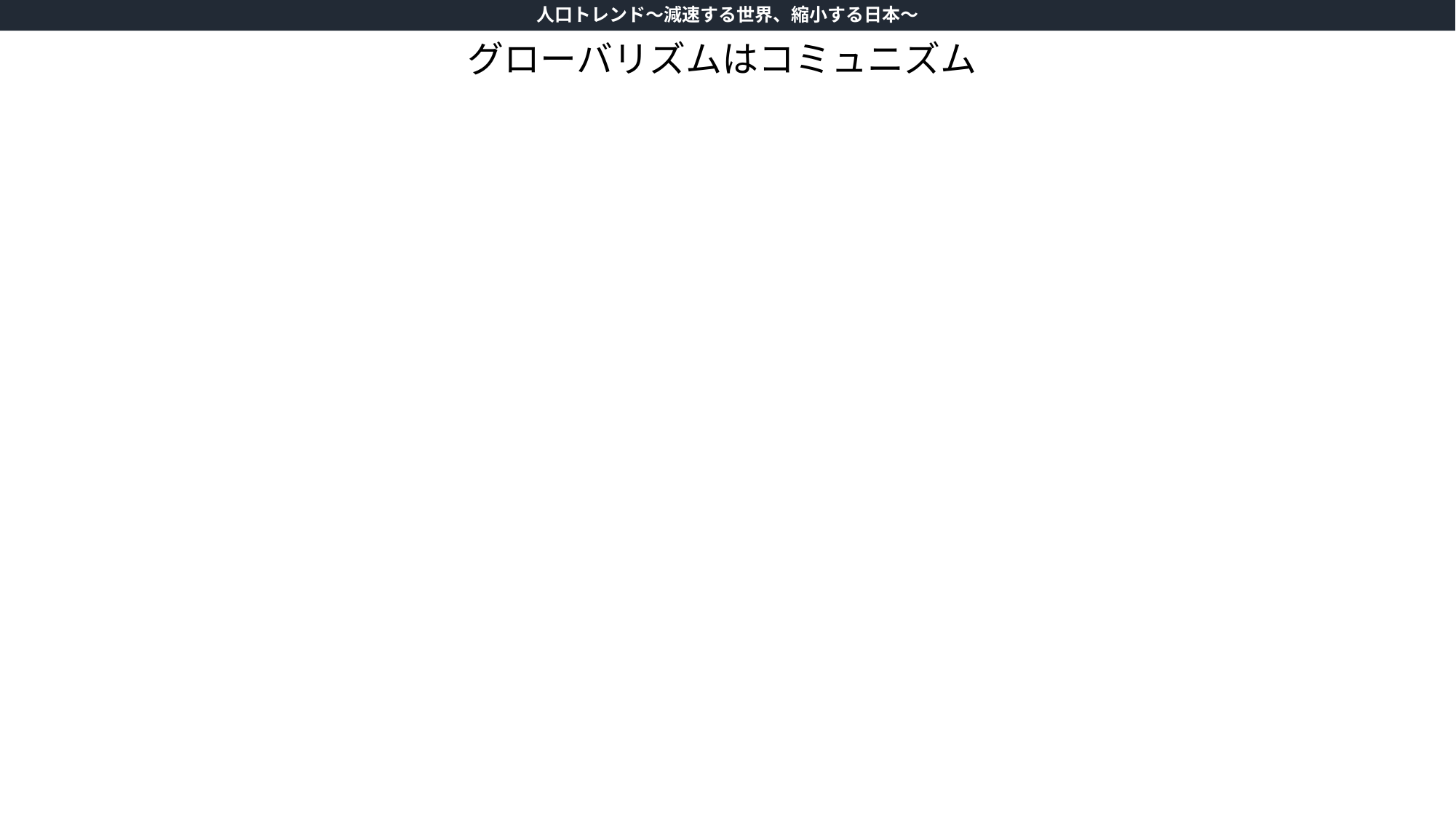

人口トレンド～減速する世界、縮小する日本～
グローバリズムはコミュニズム